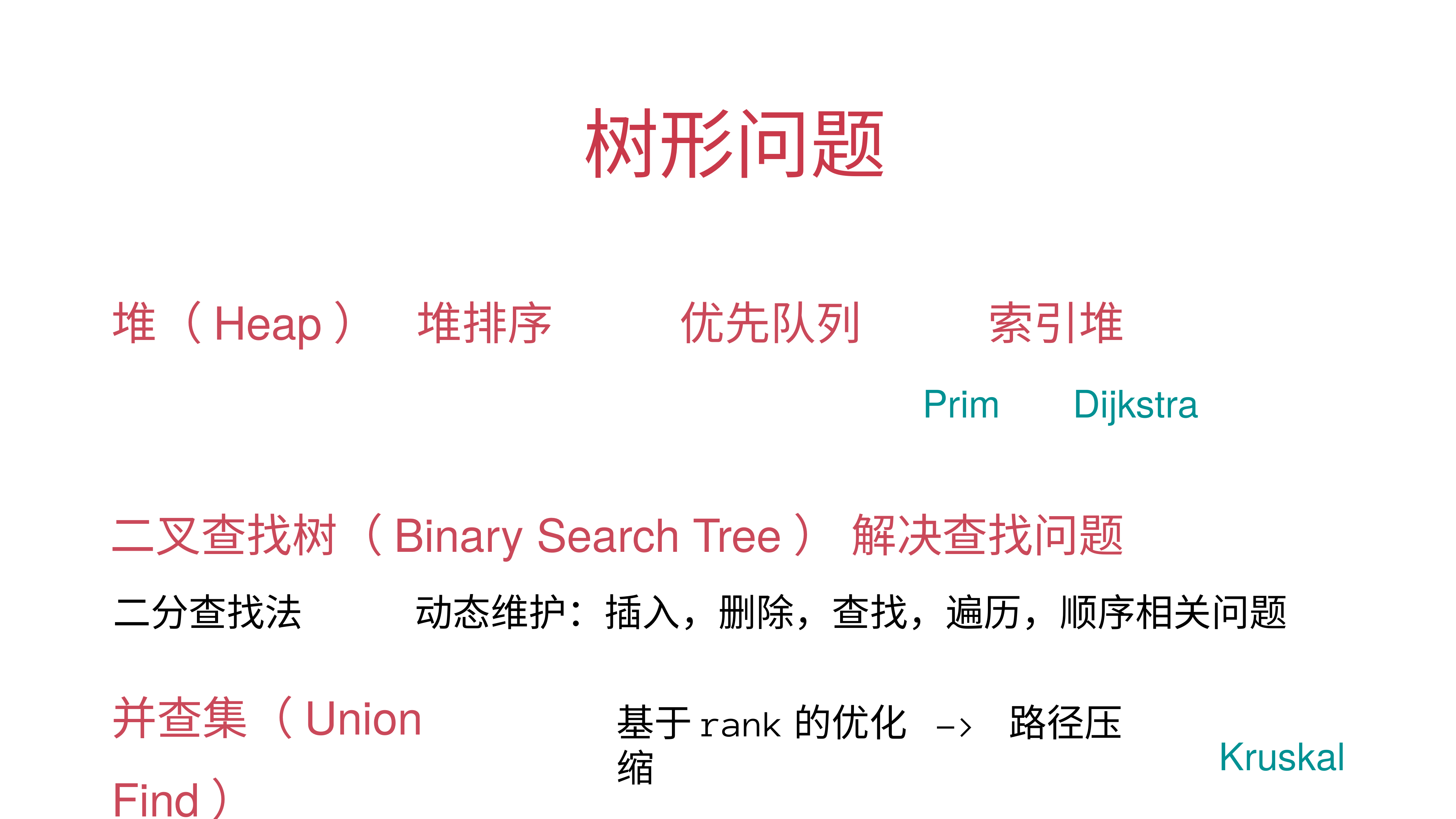

# 树形问题
堆（Heap）   堆排序          优先队列          索引堆
Prim
Dijkstra
二叉查找树（Binary Search Tree） 解决查找问题
二分查找法
动态维护：插入，删除，查找，遍历，顺序相关问题
并查集（Union Find）
基于rank的优化 -> 路径压缩
Kruskal